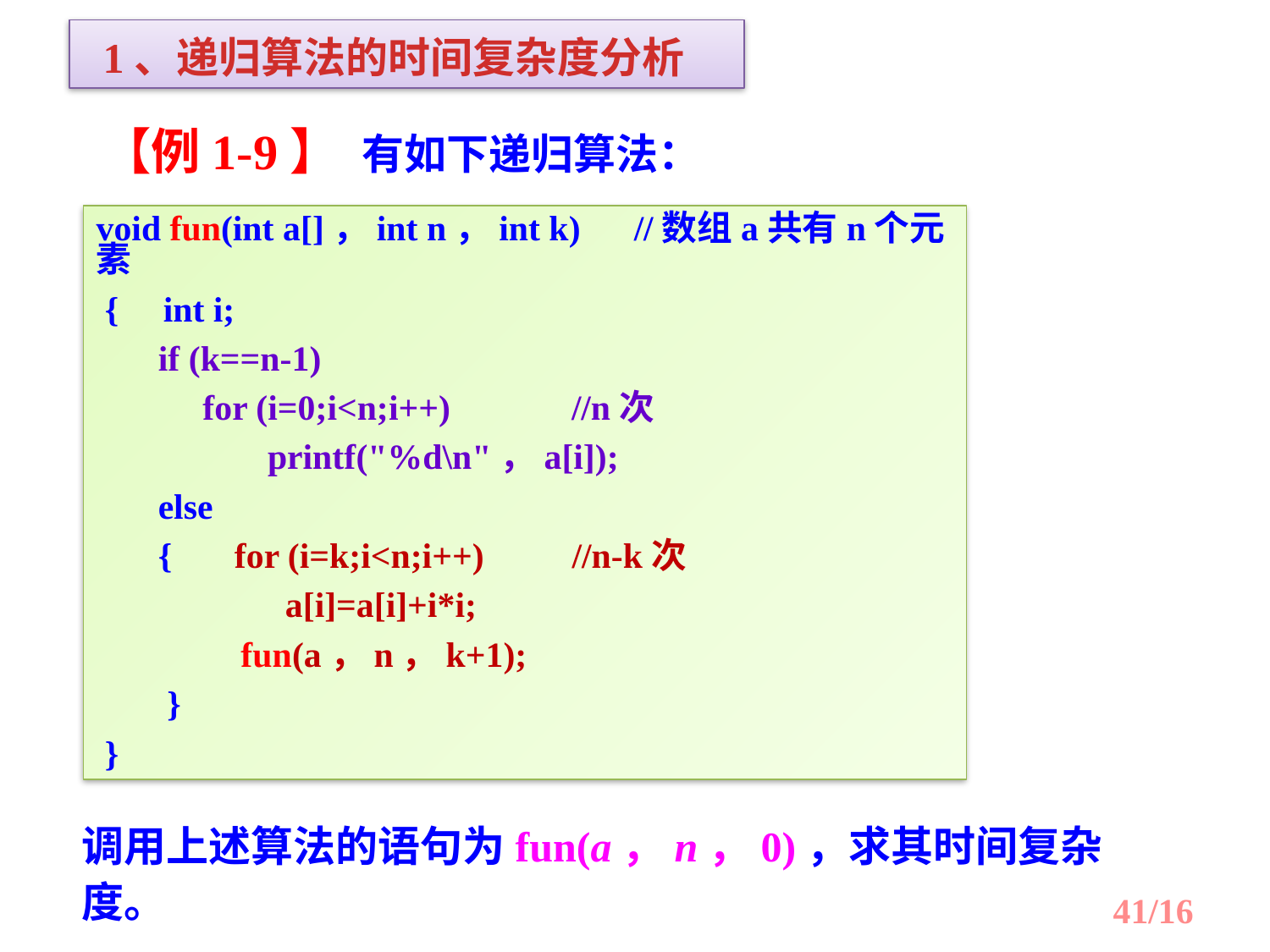

1、递归算法的时间复杂度分析
 【例1-9】  有如下递归算法：
void fun(int a[]，int n，int k)      //数组a共有n个元素
 {     int i;
       if (k==n-1)
            for (i=0;i<n;i++) 　　   //n次
	     printf("%d\n"，a[i]);
       else
       {       for (i=k;i<n;i++)　　//n-k次
	       a[i]=a[i]+i*i;
	  fun(a，n，k+1);
        }
 }
调用上述算法的语句为fun(a，n，0)，求其时间复杂度。
41